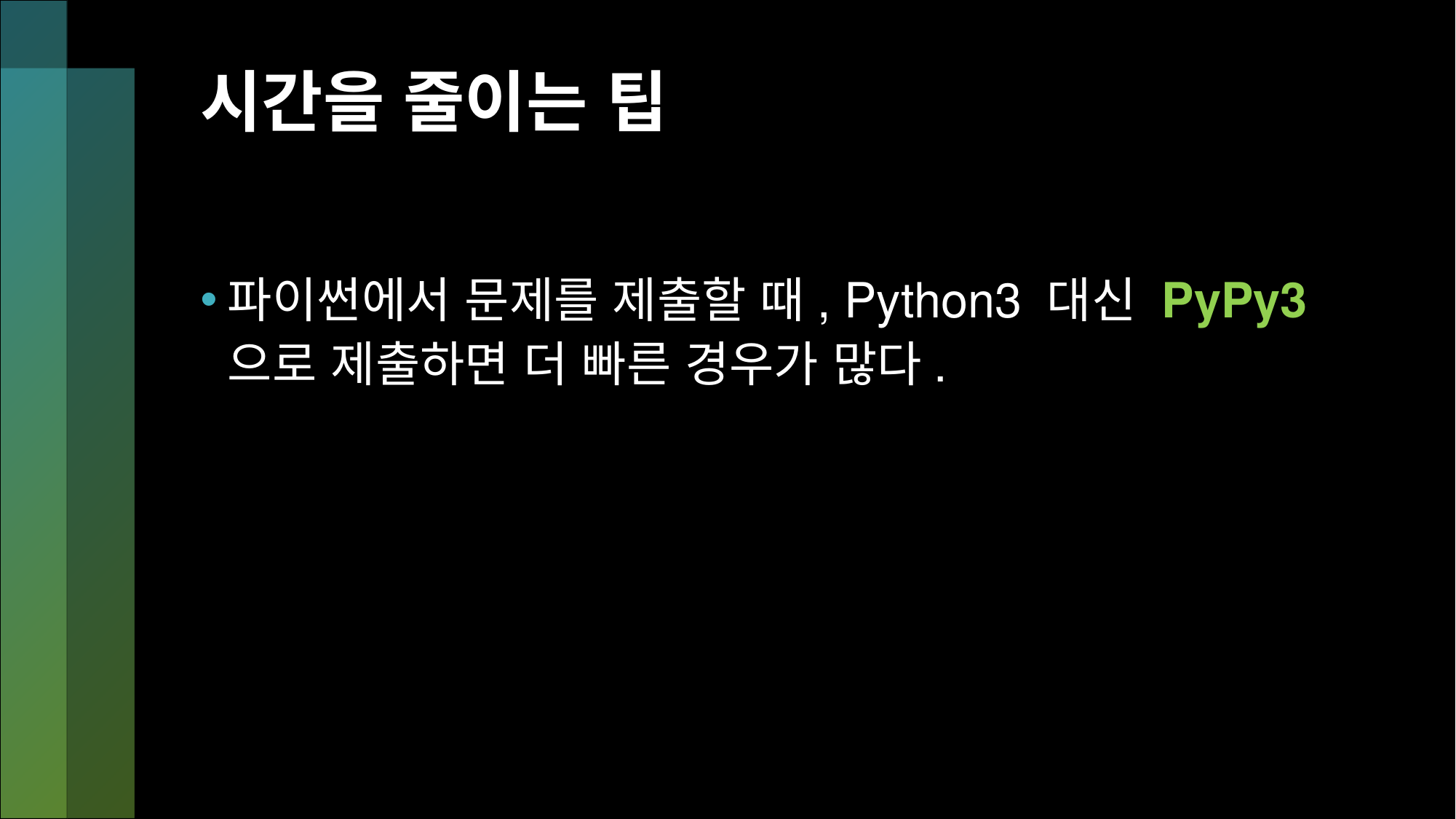

# 시간을 줄이는 팁
파이썬에서 문제를 제출할 때, Python3 대신 PyPy3으로 제출하면 더 빠른 경우가 많다.